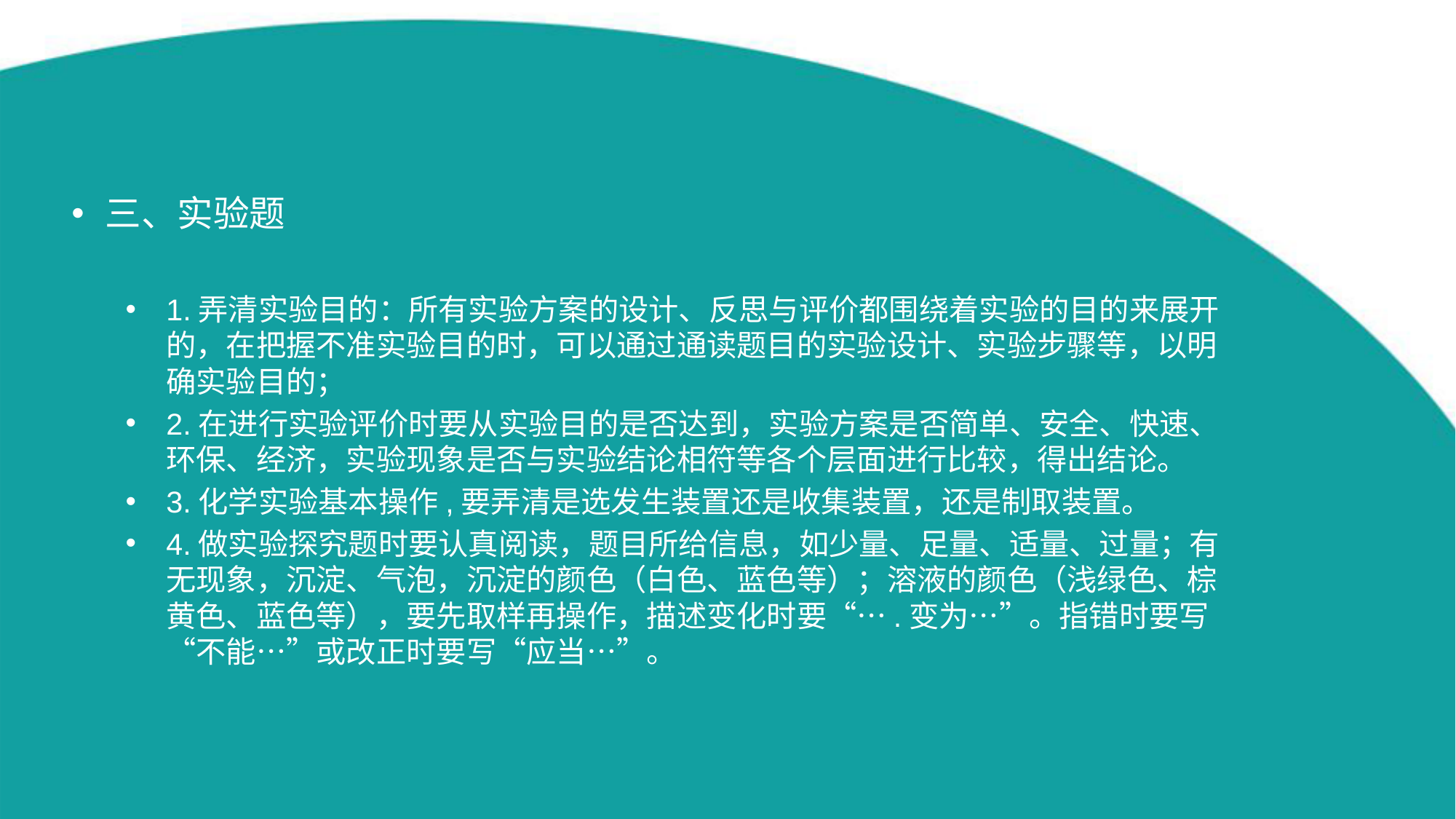

三、实验题

1.弄清实验目的：所有实验方案的设计、反思与评价都围绕着实验的目的来展开的，在把握不准实验目的时，可以通过通读题目的实验设计、实验步骤等，以明确实验目的；
2.在进行实验评价时要从实验目的是否达到，实验方案是否简单、安全、快速、环保、经济，实验现象是否与实验结论相符等各个层面进行比较，得出结论。
3.化学实验基本操作,要弄清是选发生装置还是收集装置，还是制取装置。
4.做实验探究题时要认真阅读，题目所给信息，如少量、足量、适量、过量；有无现象，沉淀、气泡，沉淀的颜色（白色、蓝色等）；溶液的颜色（浅绿色、棕黄色、蓝色等），要先取样再操作，描述变化时要“….变为…”。指错时要写“不能…”或改正时要写“应当…”。